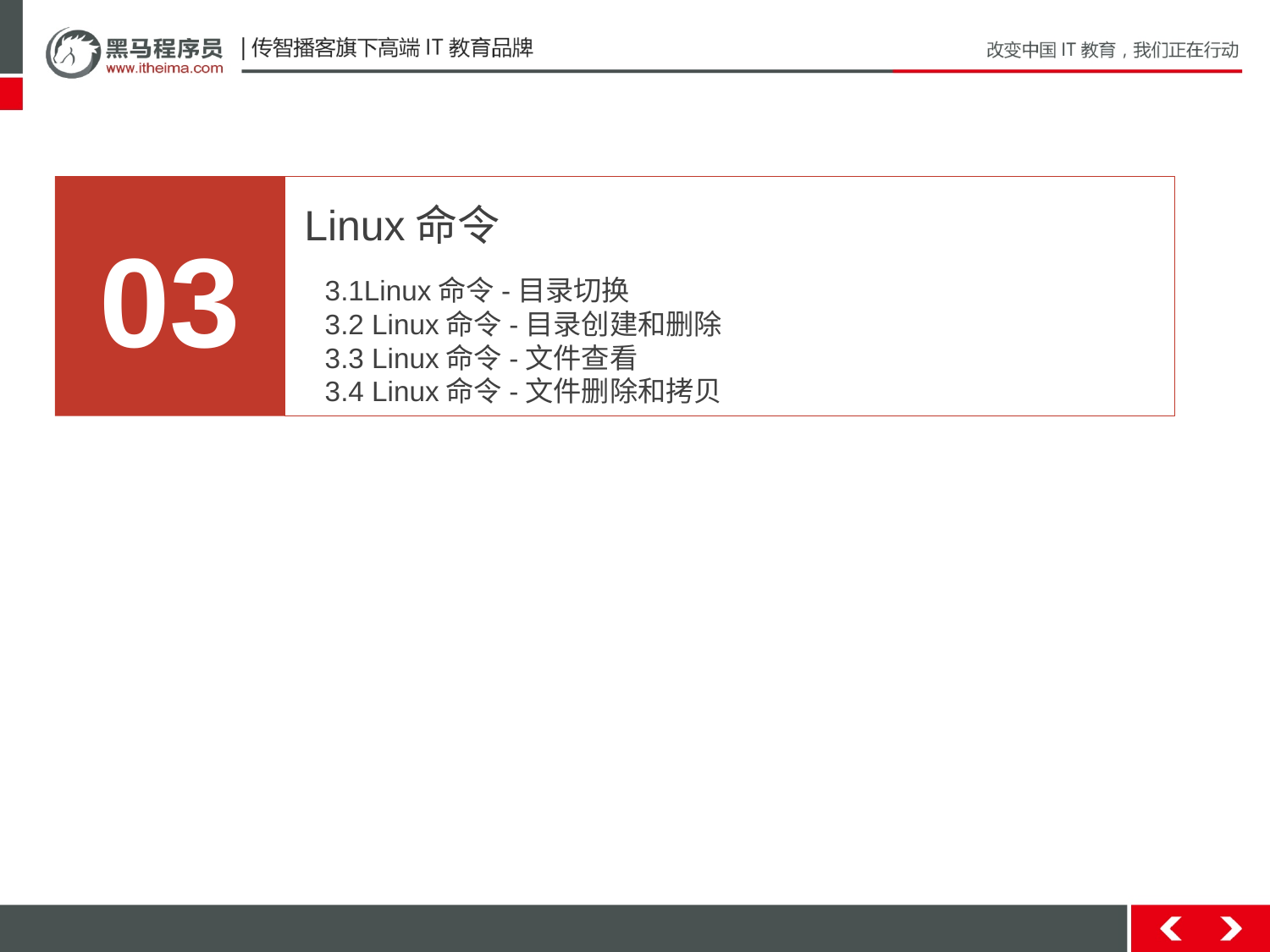

03

Linux命令
3.1Linux命令-目录切换
3.2 Linux命令-目录创建和删除
3.3 Linux命令-文件查看
3.4 Linux命令-文件删除和拷贝